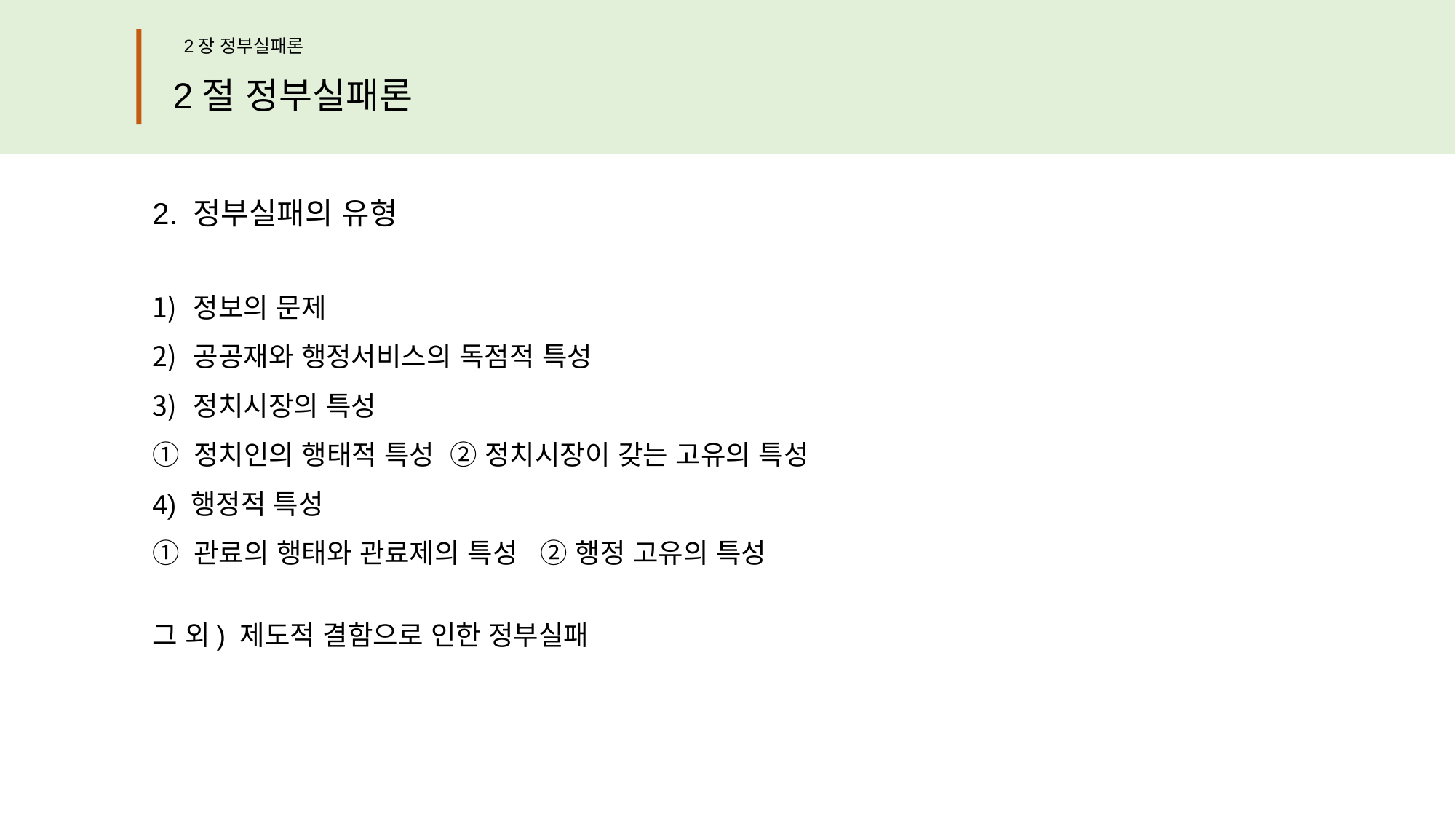

2장 정부실패론
2절 정부실패론
2. 정부실패의 유형

정보의 문제
공공재와 행정서비스의 독점적 특성
정치시장의 특성
① 정치인의 행태적 특성  ② 정치시장이 갖는 고유의 특성
4) 행정적 특성
① 관료의 행태와 관료제의 특성   ② 행정 고유의 특성

그 외) 제도적 결함으로 인한 정부실패